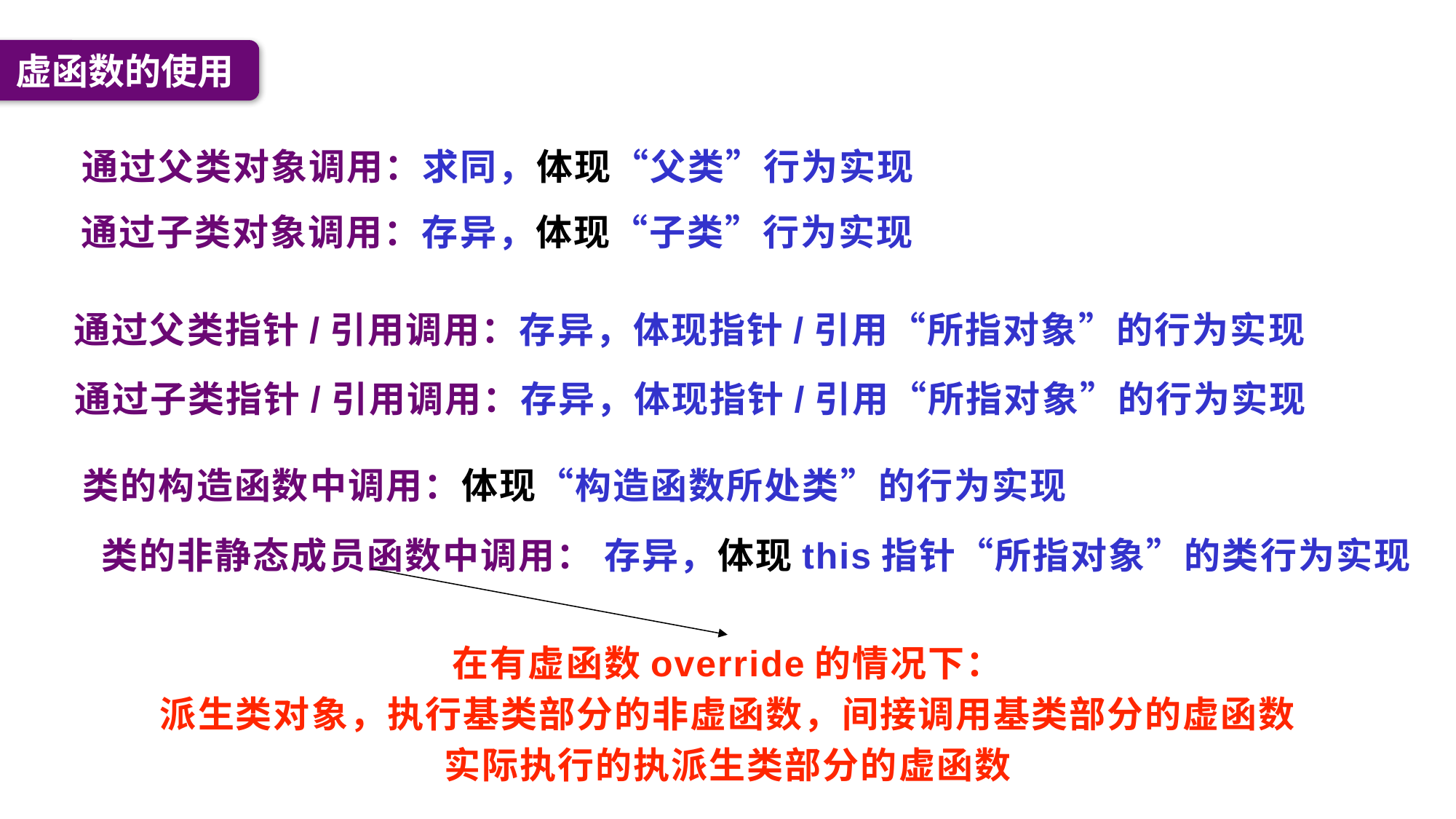

虚函数的使用
通过父类对象调用：求同，体现“父类”行为实现
通过子类对象调用：存异，体现“子类”行为实现
通过父类指针/引用调用：存异，体现指针/引用“所指对象”的行为实现
通过子类指针/引用调用：存异，体现指针/引用“所指对象”的行为实现
类的构造函数中调用：体现“构造函数所处类”的行为实现
类的非静态成员函数中调用： 存异，体现this指针“所指对象”的类行为实现
在有虚函数override的情况下：
派生类对象，执行基类部分的非虚函数，间接调用基类部分的虚函数
实际执行的执派生类部分的虚函数
26